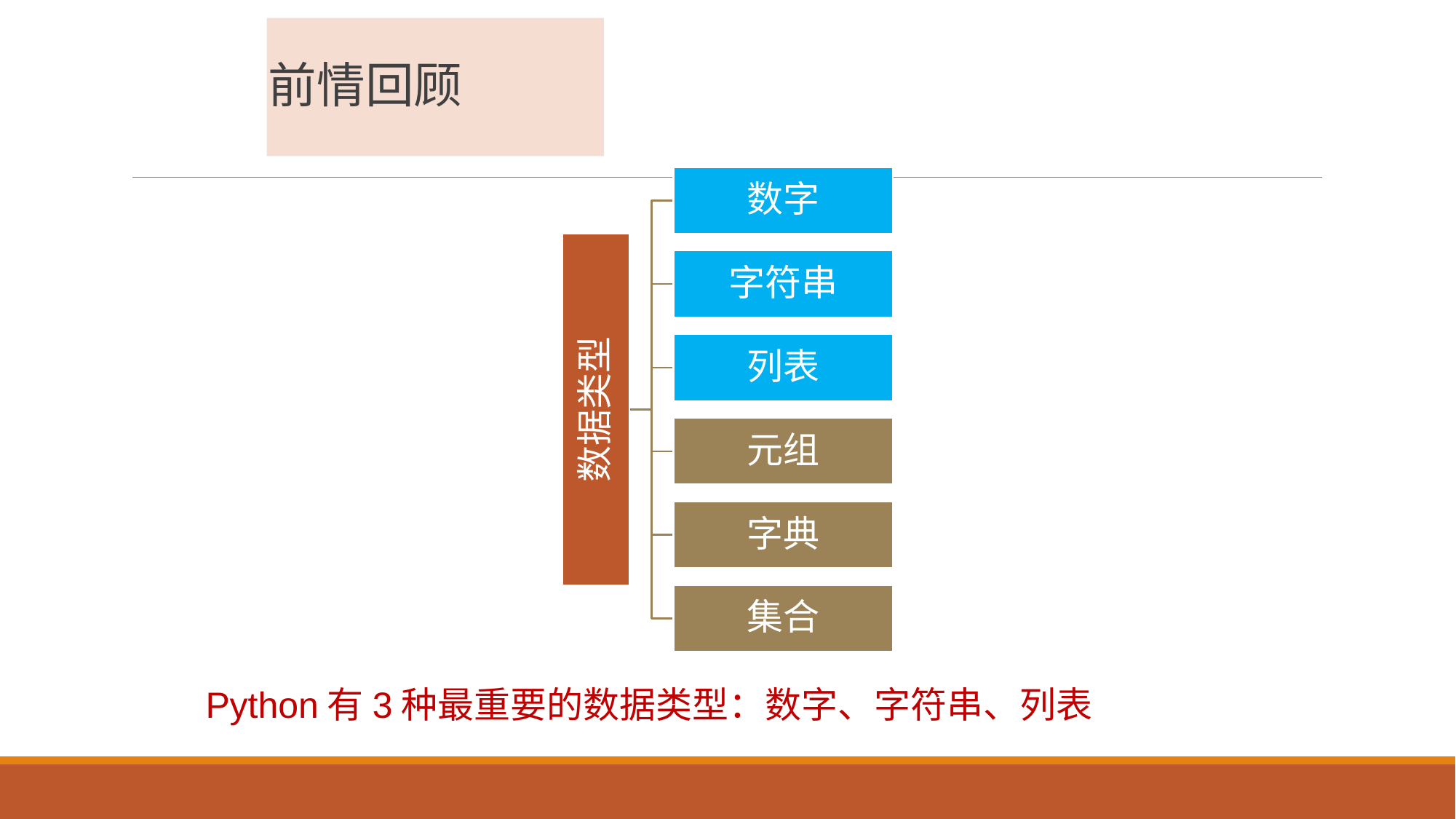

# 前情回顾

数据类型
数字
字符串
列表
元组
字典
集合
Python有3种最重要的数据类型：数字、字符串、列表